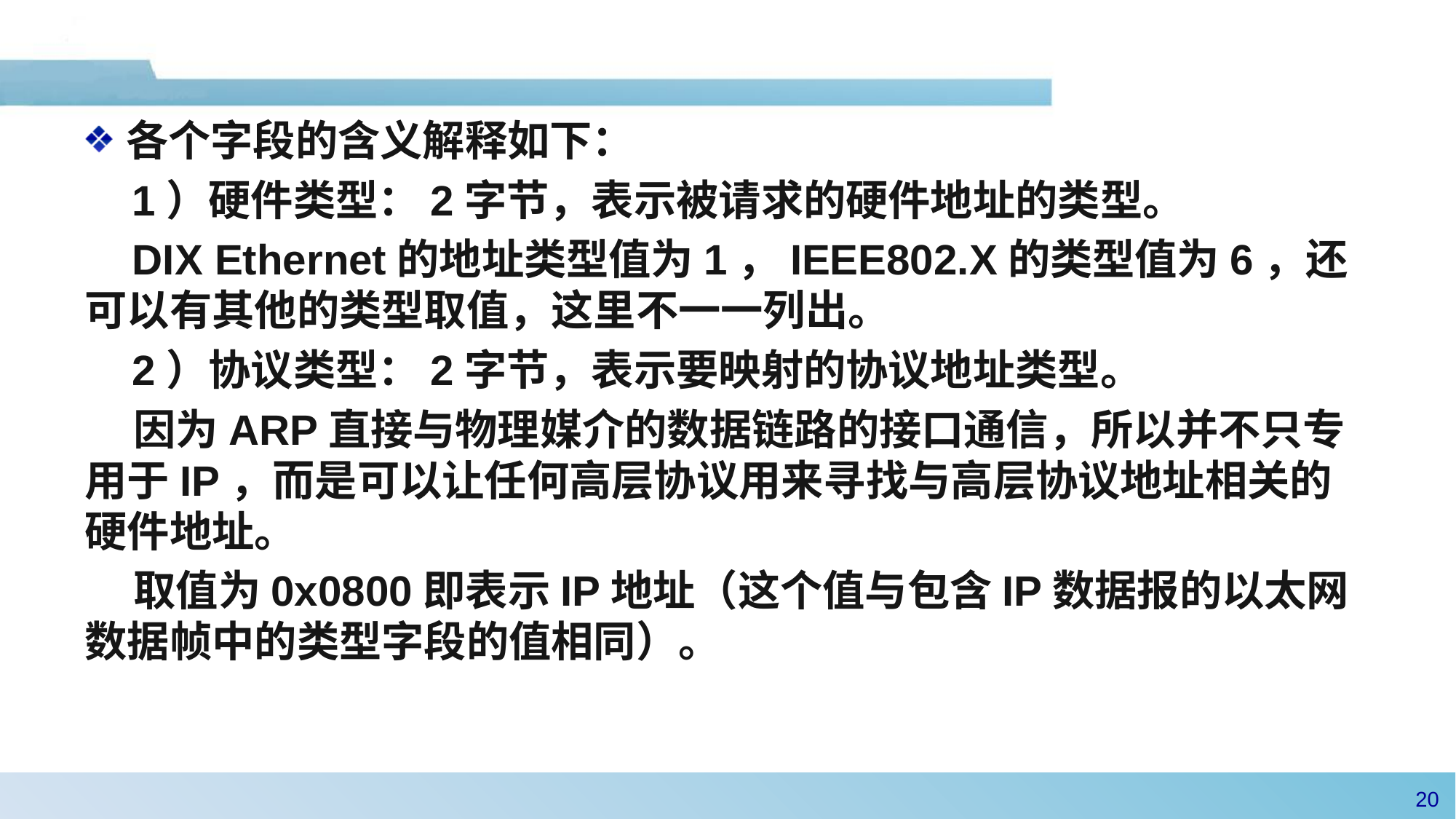

#
各个字段的含义解释如下：
    1）硬件类型：2字节，表示被请求的硬件地址的类型。
    DIX Ethernet的地址类型值为1，IEEE802.X的类型值为6，还可以有其他的类型取值，这里不一一列出。
    2）协议类型：2字节，表示要映射的协议地址类型。
    因为ARP直接与物理媒介的数据链路的接口通信，所以并不只专用于IP，而是可以让任何高层协议用来寻找与高层协议地址相关的硬件地址。
    取值为0x0800即表示IP地址（这个值与包含IP数据报的以太网数据帧中的类型字段的值相同）。
20